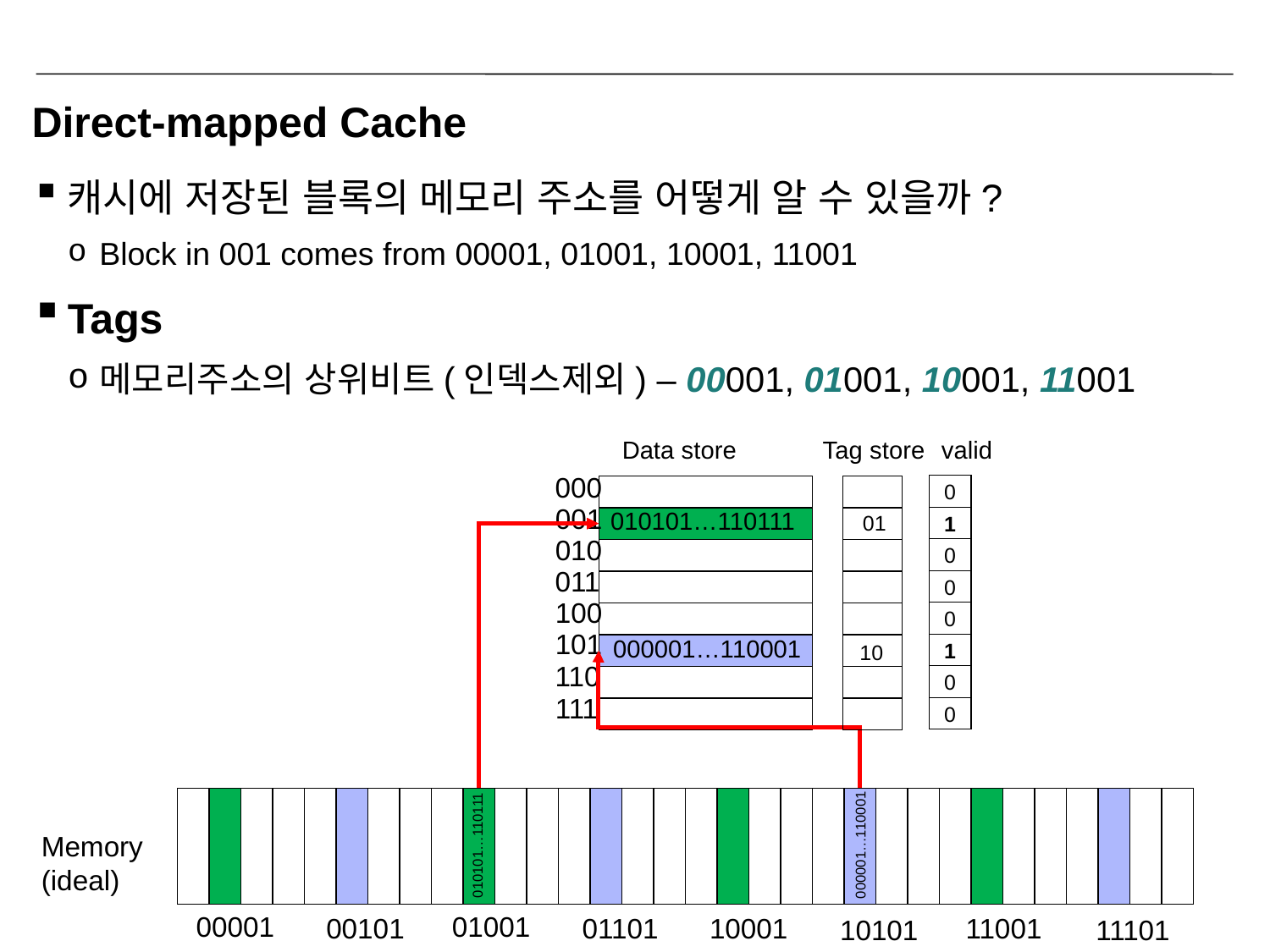

# Direct-mapped Cache

캐시에 저장된 블록의 메모리 주소를 어떻게 알 수 있을까?
Block in 001 comes from 00001, 01001, 10001, 11001
Tags
메모리주소의 상위비트(인덱스제외) – 00001, 01001, 10001, 11001

Tag store
Data store
valid

000
0

001
010101…110111
01
1

010
0

011
0

100
0

101
000001…110001
10
1

110
0

111
0

Memory
(ideal)
010101…110111
000001…110001
00001
01001
01101
00101
11001
10001
11101
10101